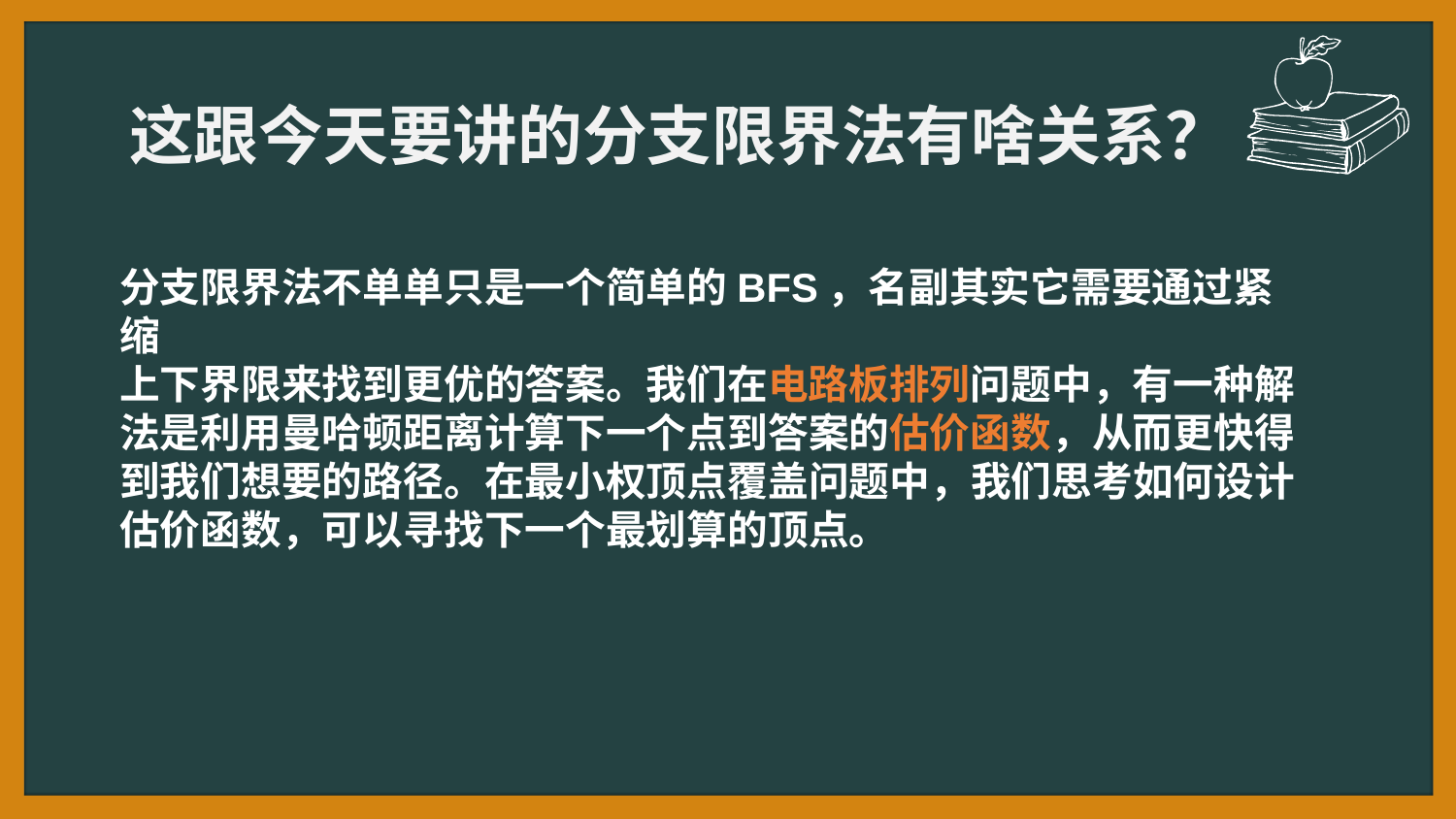

这跟今天要讲的分支限界法有啥关系？
分支限界法不单单只是一个简单的BFS，名副其实它需要通过紧缩
上下界限来找到更优的答案。我们在电路板排列问题中，有一种解法是利用曼哈顿距离计算下一个点到答案的估价函数，从而更快得到我们想要的路径。在最小权顶点覆盖问题中，我们思考如何设计估价函数，可以寻找下一个最划算的顶点。